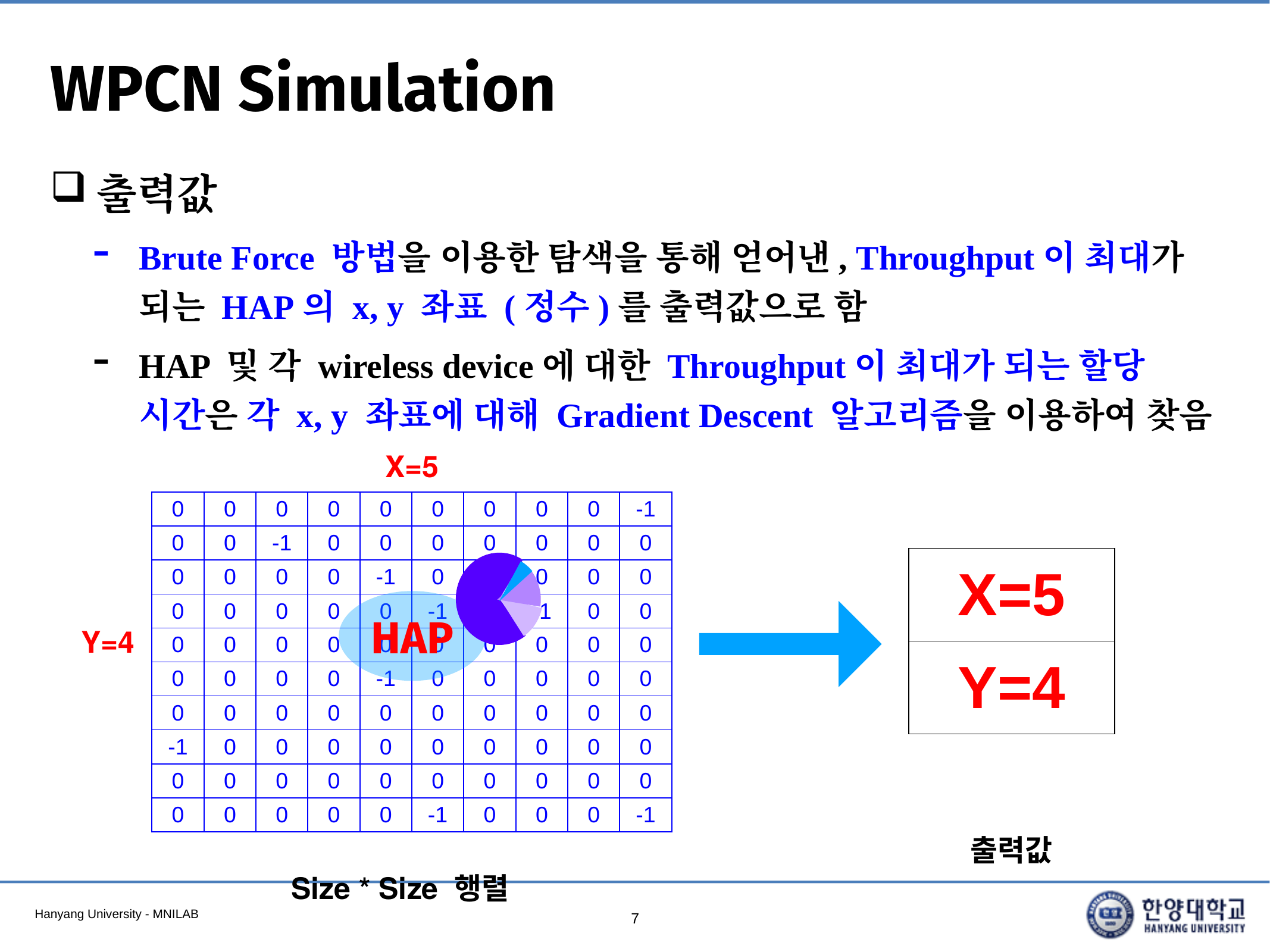

# WPCN Simulation
출력값
Brute Force 방법을 이용한 탐색을 통해 얻어낸, Throughput이 최대가 되는 HAP의 x, y 좌표 (정수)를 출력값으로 함
HAP 및 각 wireless device에 대한 Throughput이 최대가 되는 할당 시간은 각 x, y 좌표에 대해 Gradient Descent 알고리즘을 이용하여 찾음
X=5
| 0 | 0 | 0 | 0 | 0 | 0 | 0 | 0 | 0 | -1 |
| --- | --- | --- | --- | --- | --- | --- | --- | --- | --- |
| 0 | 0 | -1 | 0 | 0 | 0 | 0 | 0 | 0 | 0 |
| 0 | 0 | 0 | 0 | -1 | 0 | -1 | 0 | 0 | 0 |
| 0 | 0 | 0 | 0 | 0 | -1 | 0 | -1 | 0 | 0 |
| 0 | 0 | 0 | 0 | 0 | 0 | 0 | 0 | 0 | 0 |
| 0 | 0 | 0 | 0 | -1 | 0 | 0 | 0 | 0 | 0 |
| 0 | 0 | 0 | 0 | 0 | 0 | 0 | 0 | 0 | 0 |
| -1 | 0 | 0 | 0 | 0 | 0 | 0 | 0 | 0 | 0 |
| 0 | 0 | 0 | 0 | 0 | 0 | 0 | 0 | 0 | 0 |
| 0 | 0 | 0 | 0 | 0 | -1 | 0 | 0 | 0 | -1 |
| X=5 |
| --- |
| Y=4 |

HAP

Y=4
출력값
Size * Size 행렬
7